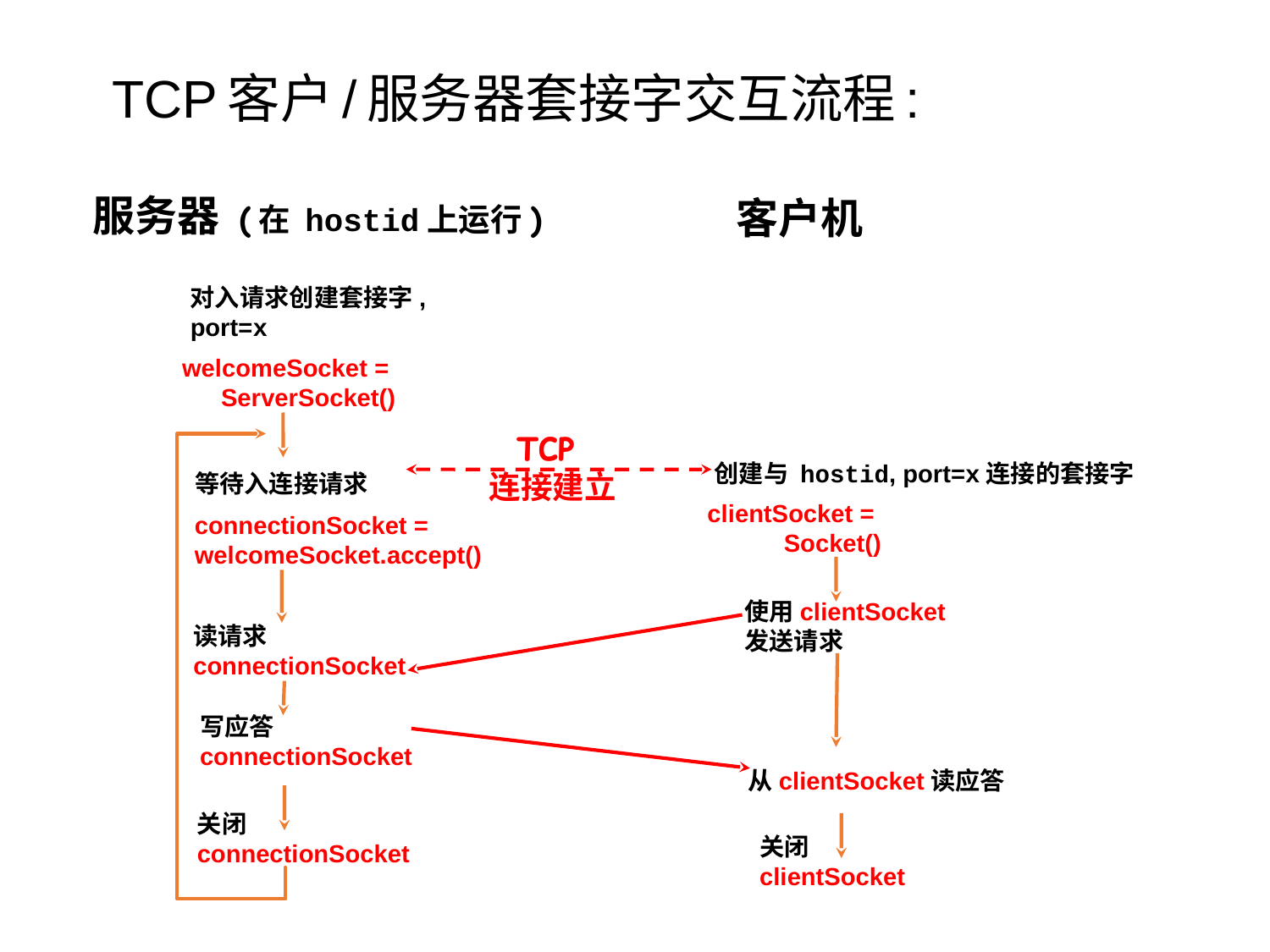

# TCP客户/服务器套接字交互流程:
服务器 (在 hostid上运行)
客户机
对入请求创建套接字,
port=x
welcomeSocket =
ServerSocket()

TCP
连接建立

从clientSocket读应答

关闭
clientSocket

关闭
connectionSocket
创建与 hostid, port=x连接的套接字
clientSocket =
Socket()
等待入连接请求
connectionSocket =
welcomeSocket.accept()

使用clientSocket
发送请求

读请求
connectionSocket

写应答
connectionSocket